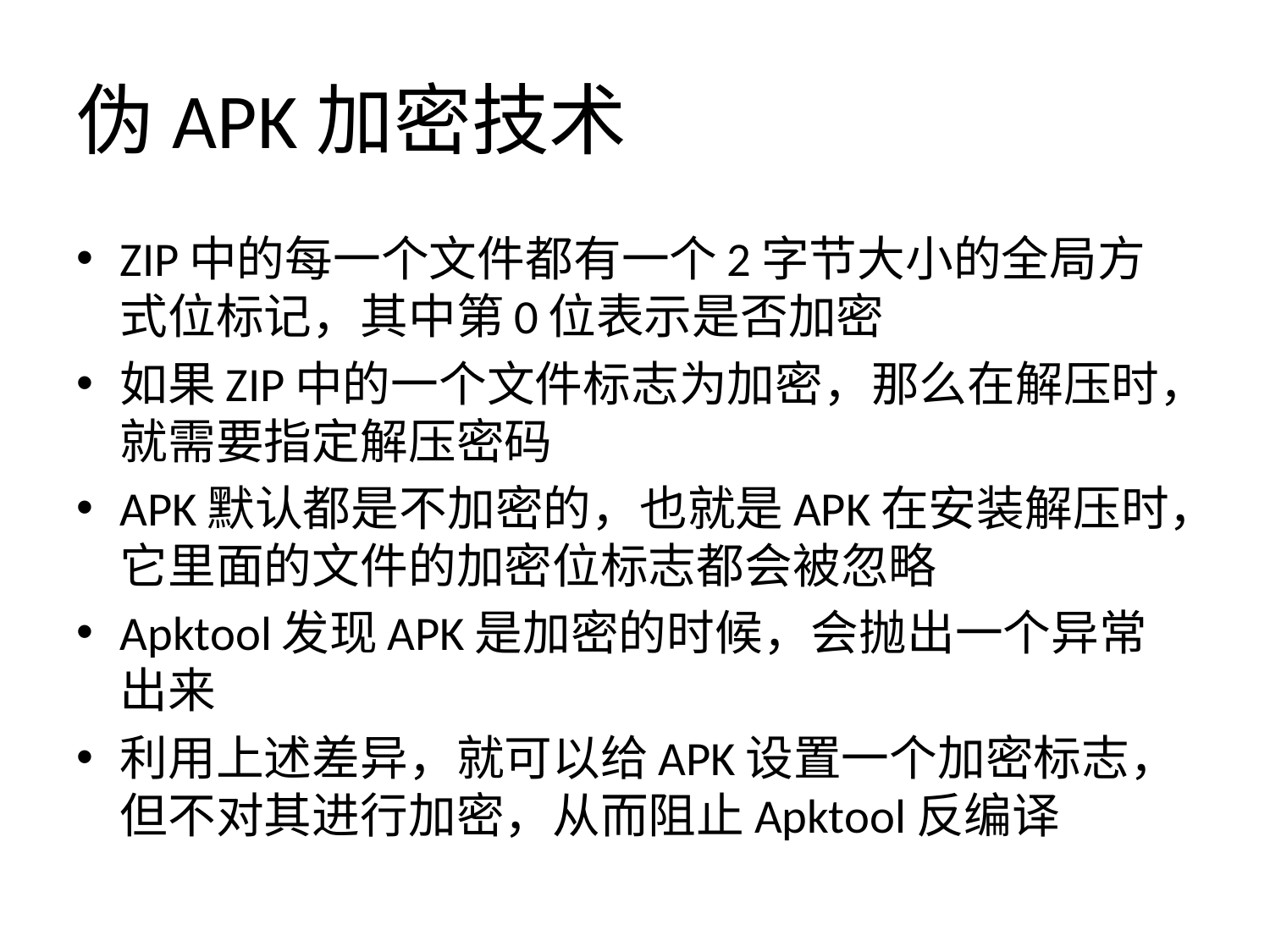

# 伪APK加密技术
ZIP中的每一个文件都有一个2字节大小的全局方式位标记，其中第0位表示是否加密
如果ZIP中的一个文件标志为加密，那么在解压时，就需要指定解压密码
APK默认都是不加密的，也就是APK在安装解压时，它里面的文件的加密位标志都会被忽略
Apktool发现APK是加密的时候，会抛出一个异常出来
利用上述差异，就可以给APK设置一个加密标志，但不对其进行加密，从而阻止Apktool反编译